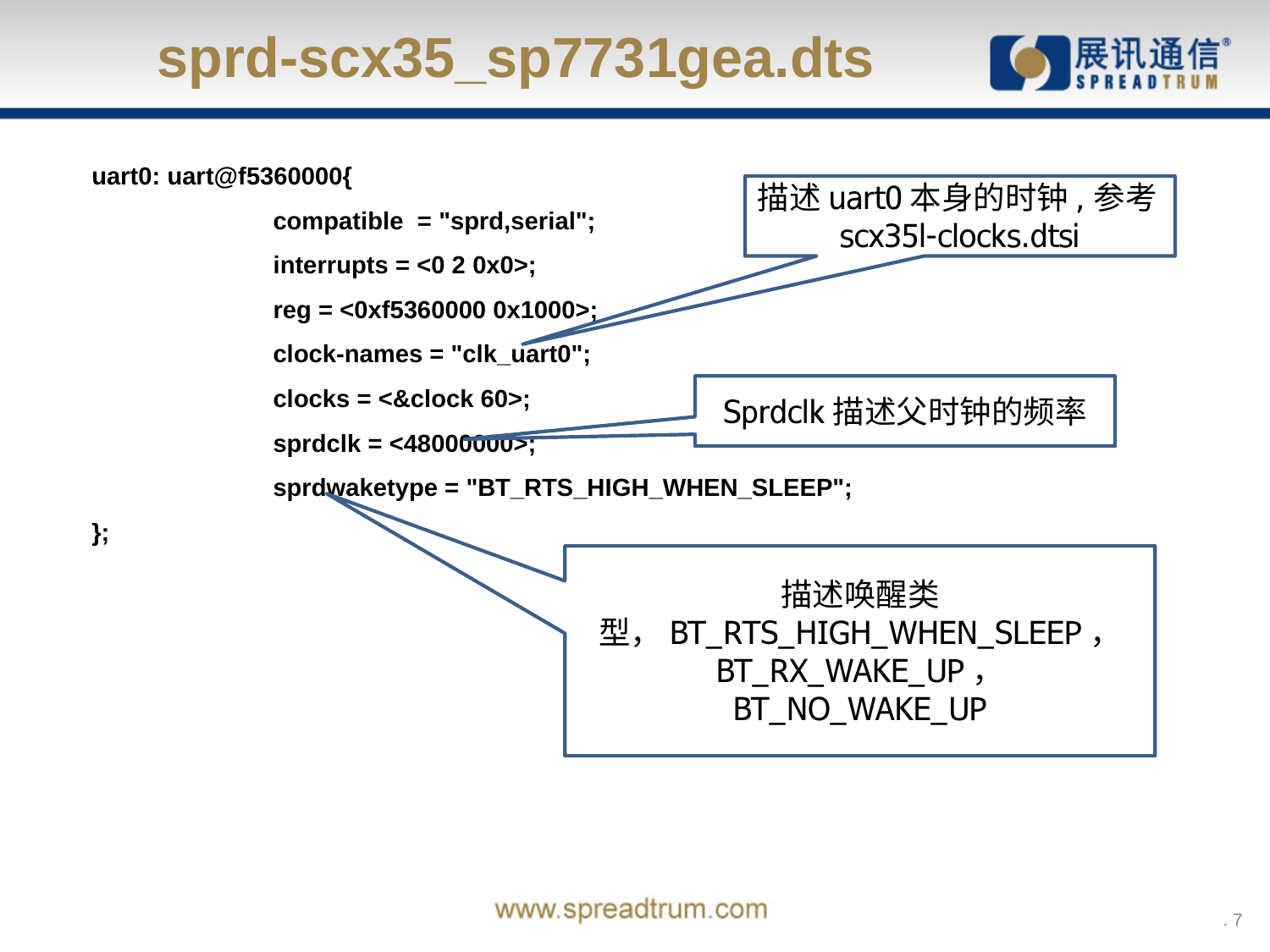

sprd-scx35_sp7731gea.dts
uart0: uart@f5360000{
		 compatible  = "sprd,serial";
		 interrupts = <0 2 0x0>;
		 reg = <0xf5360000 0x1000>;
		 clock-names = "clk_uart0";
		 clocks = <&clock 60>;
		 sprdclk = <48000000>;
		 sprdwaketype = "BT_RTS_HIGH_WHEN_SLEEP";
};
描述uart0本身的时钟,参考scx35l-clocks.dtsi
Sprdclk描述父时钟的频率
描述唤醒类型，BT_RTS_HIGH_WHEN_SLEEP，
BT_RX_WAKE_UP，
BT_NO_WAKE_UP
  . 7